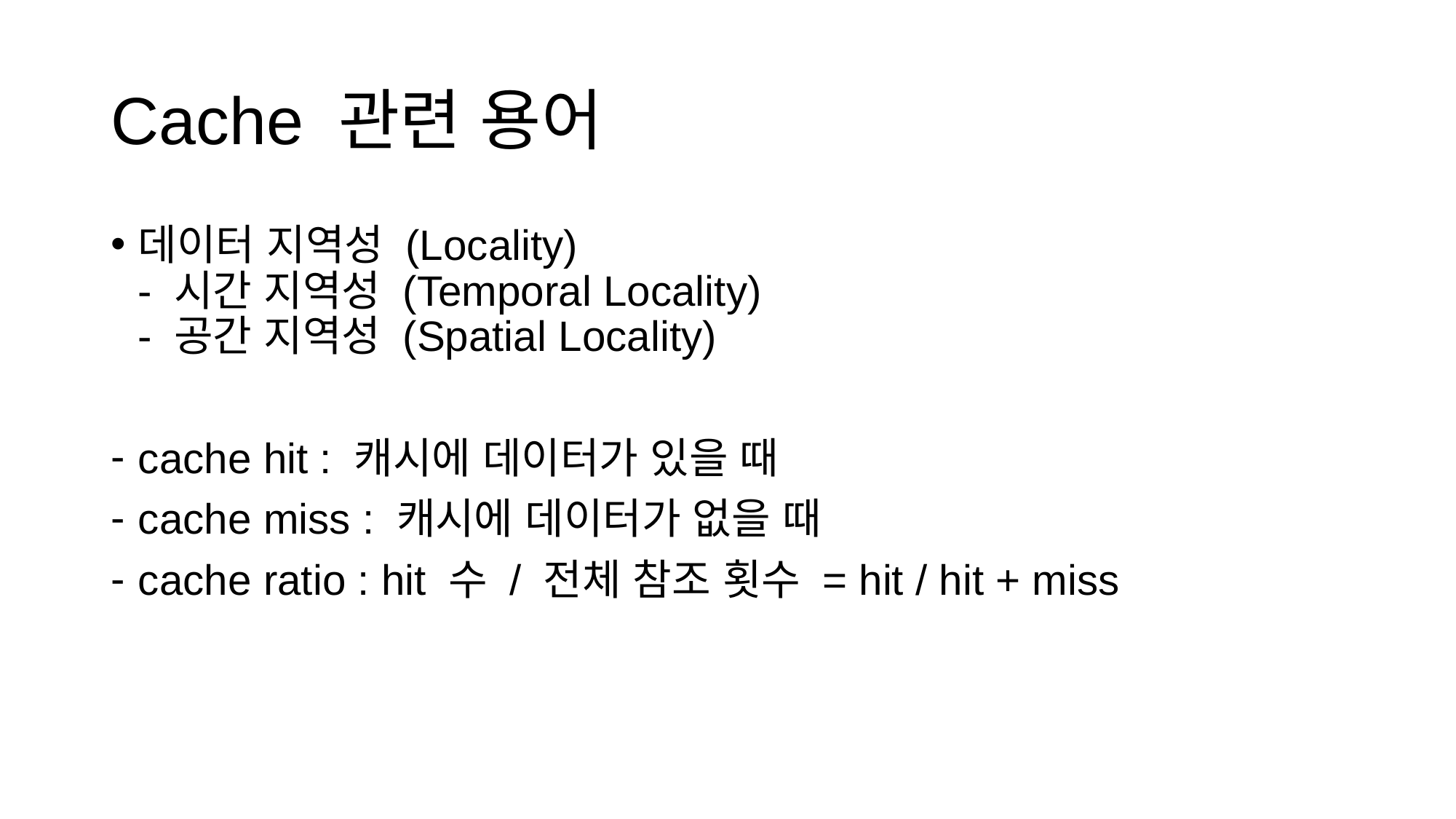

# Cache 관련 용어
데이터 지역성 (Locality)
- 시간 지역성 (Temporal Locality)
- 공간 지역성 (Spatial Locality)

cache hit : 캐시에 데이터가 있을 때
cache miss : 캐시에 데이터가 없을 때
cache ratio : hit 수 / 전체 참조 횟수 = hit / hit + miss